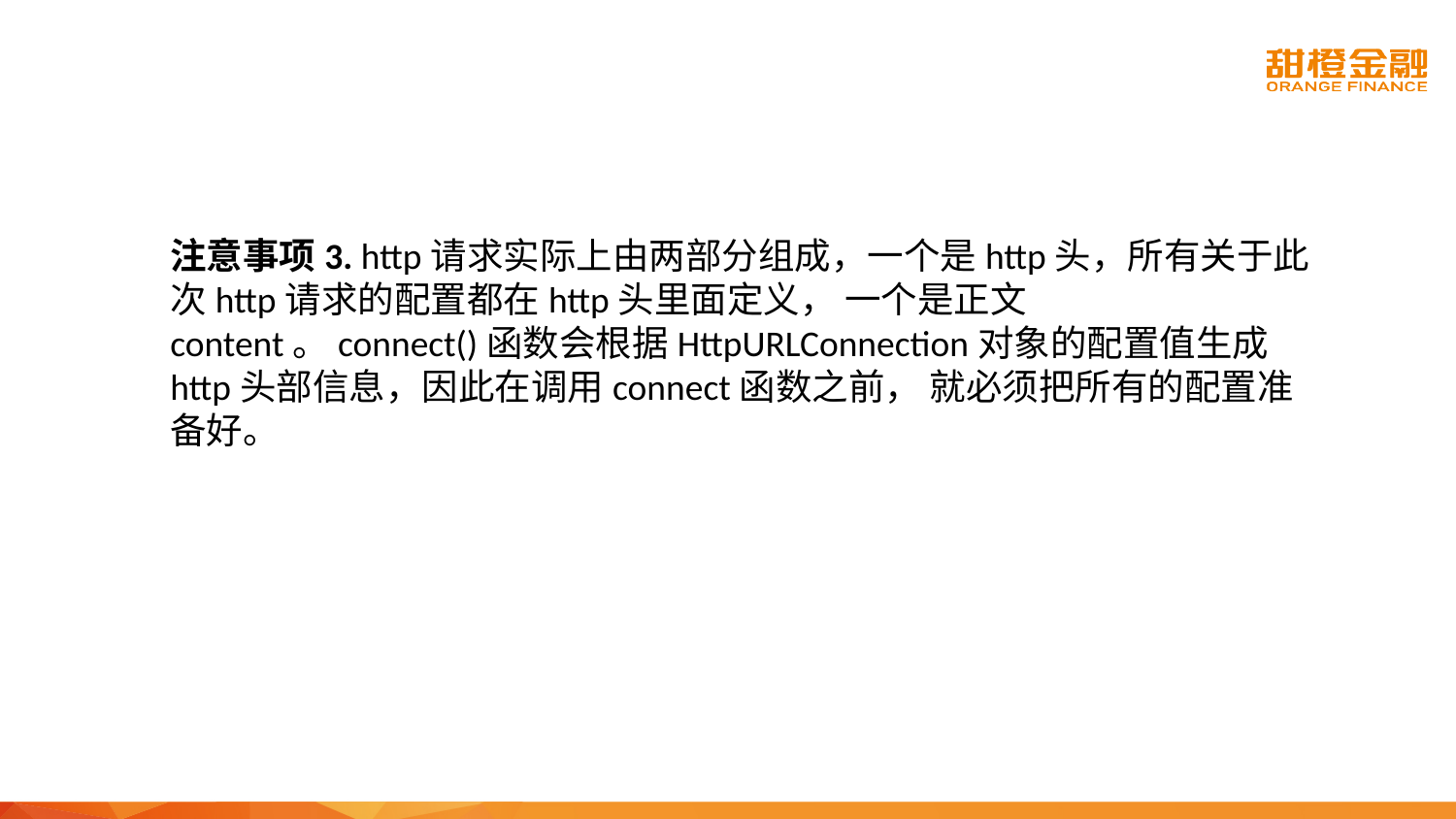

注意事项3. http请求实际上由两部分组成，一个是http头，所有关于此次http请求的配置都在http头里面定义， 一个是正文content。connect()函数会根据HttpURLConnection对象的配置值生成http头部信息，因此在调用connect函数之前， 就必须把所有的配置准备好。